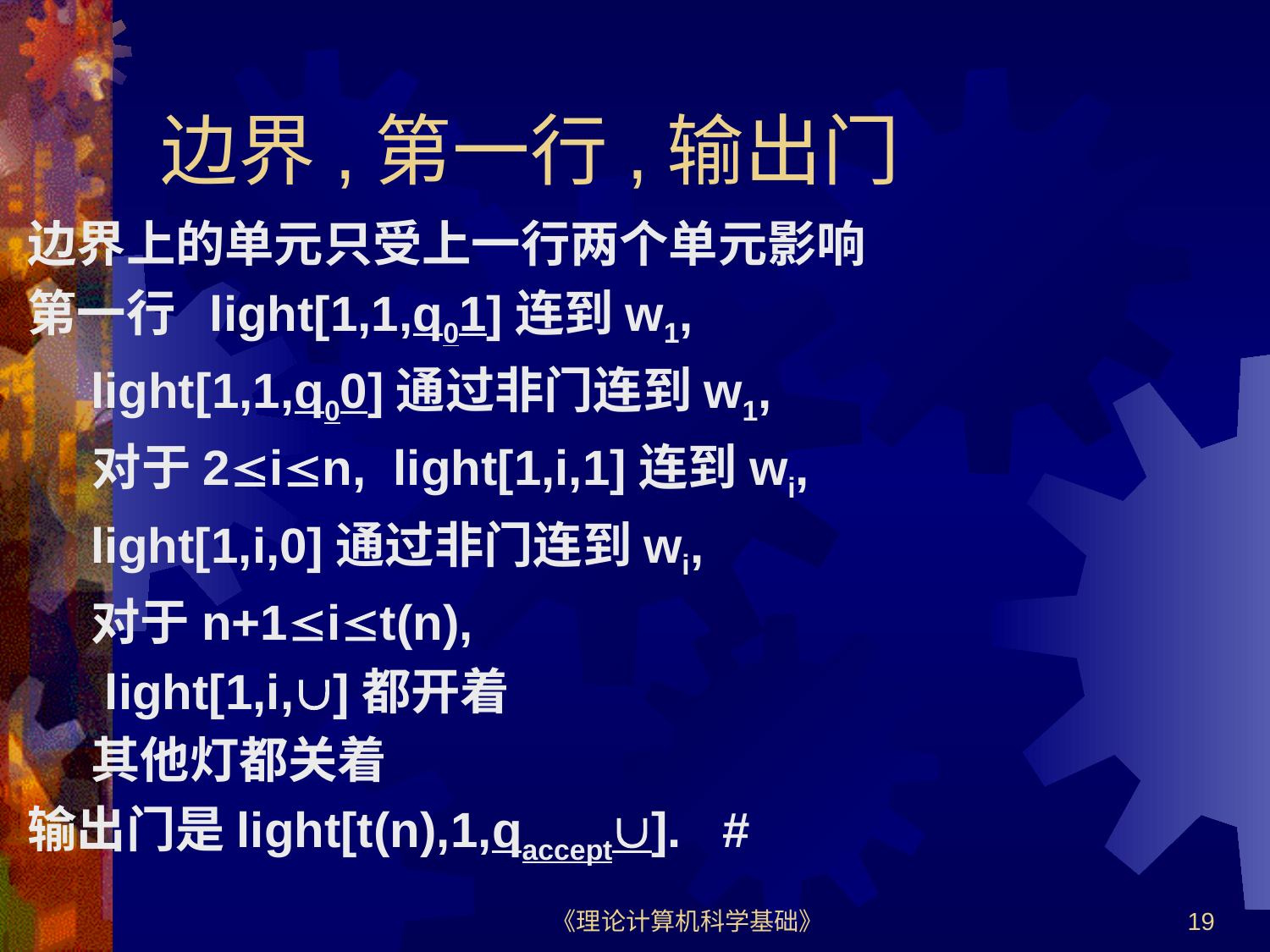

# 边界,第一行,输出门
边界上的单元只受上一行两个单元影响
第一行  light[1,1,q01]连到w1,
light[1,1,q00]通过非门连到w1,
    对于2≤i≤n,  light[1,i,1]连到wi,
    light[1,i,0]通过非门连到wi,
对于n+1≤i≤t(n),
 light[1,i,∪]都开着
其他灯都关着
输出门是light[t(n),1,qaccept∪].   #
《理论计算机科学基础》
19